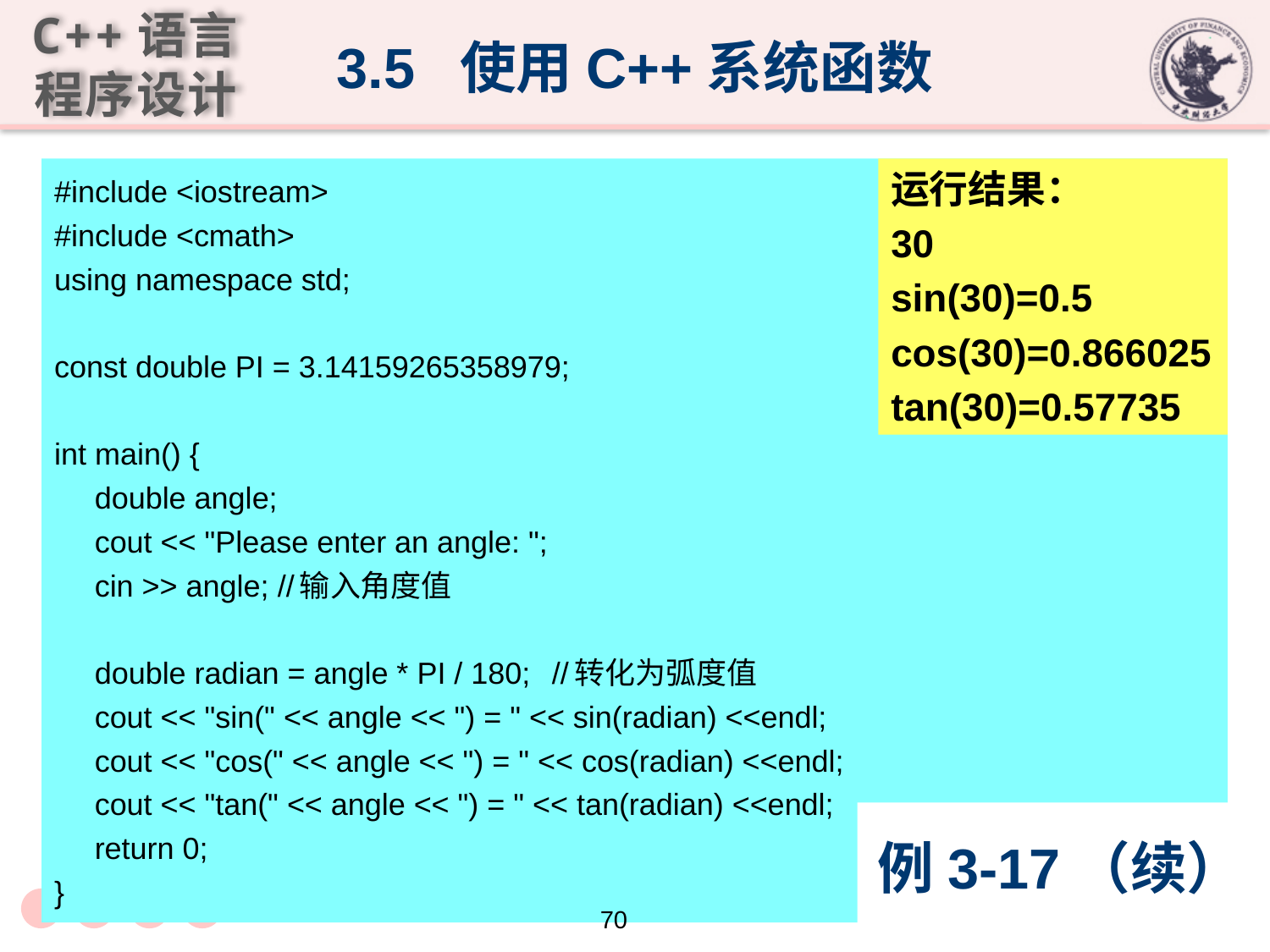

3.5  使用C++系统函数
#include <iostream>
#include <cmath>
using namespace std;

const double PI = 3.14159265358979;

int main() {
	double angle;
	cout << "Please enter an angle: ";
	cin >> angle;	//输入角度值

	double radian = angle * PI / 180;	//转化为弧度值
	cout << "sin(" << angle << ") = " << sin(radian) <<endl;
	cout << "cos(" << angle << ") = " << cos(radian) <<endl;
	cout << "tan(" << angle << ") = " << tan(radian) <<endl;
	return 0;
}
运行结果：
30
sin(30)=0.5
cos(30)=0.866025
tan(30)=0.57735
# 例3-17（续）
70